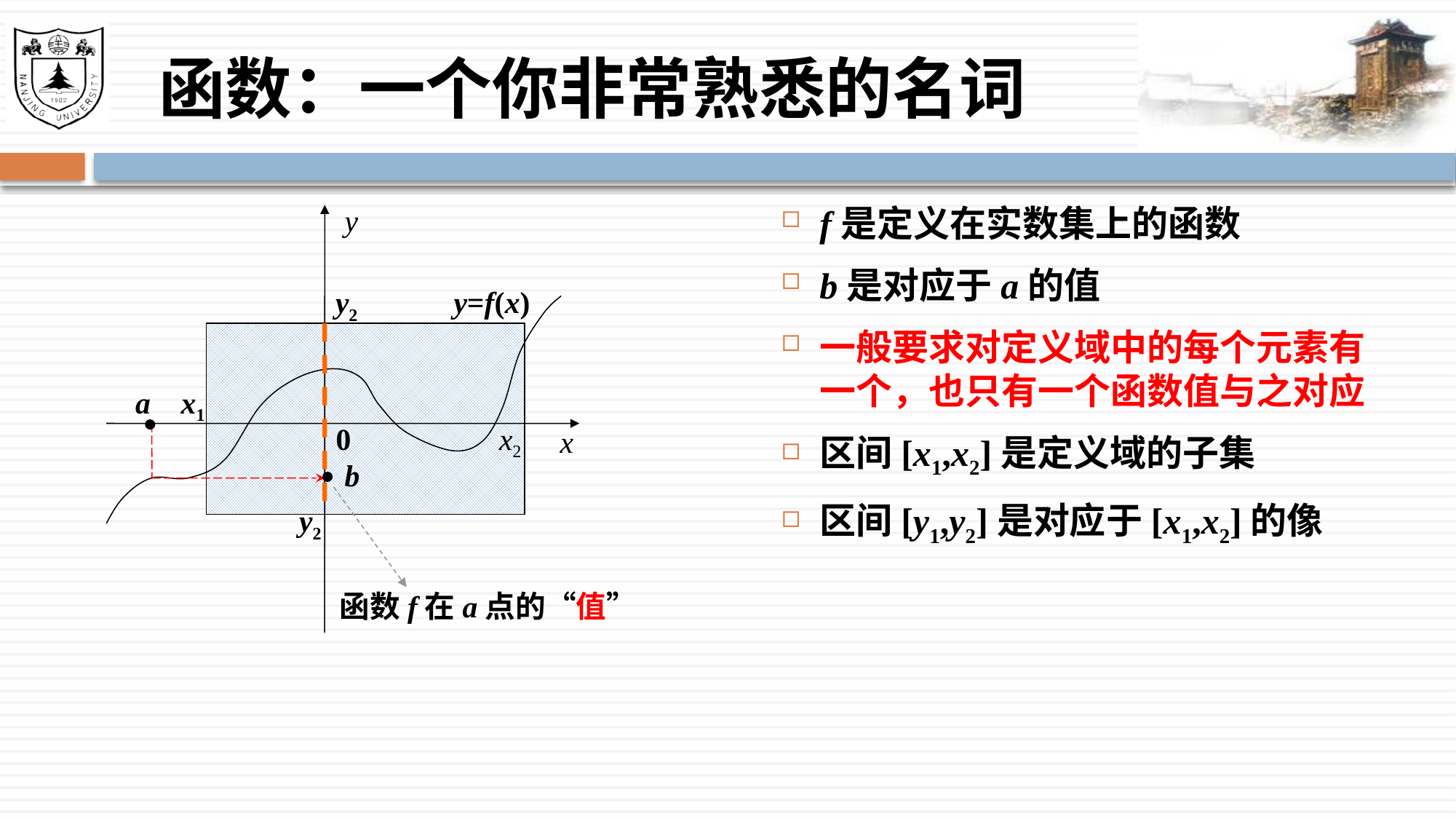

# 函数：一个你非常熟悉的名词
f是定义在实数集上的函数
b是对应于a的值
一般要求对定义域中的每个元素有一个，也只有一个函数值与之对应
区间[x1,x2]是定义域的子集
区间[y1,y2]是对应于[x1,x2]的像
y

y2
y=f(x)

x1
a
x2
0
x

b

y2
函数f在a点的“值”